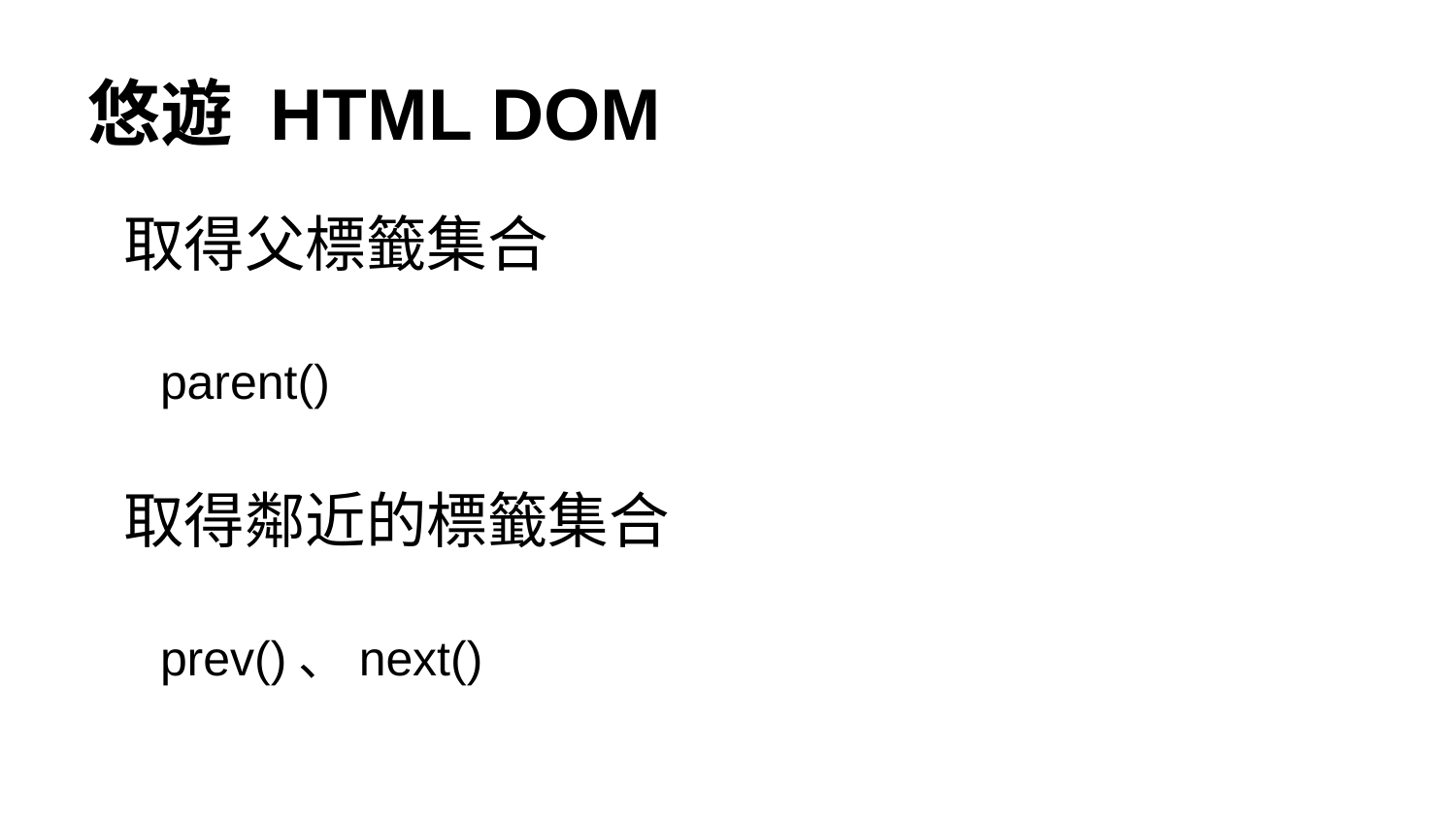

# 悠遊 HTML DOM
取得父標籤集合
parent()

取得鄰近的標籤集合
prev()、next()